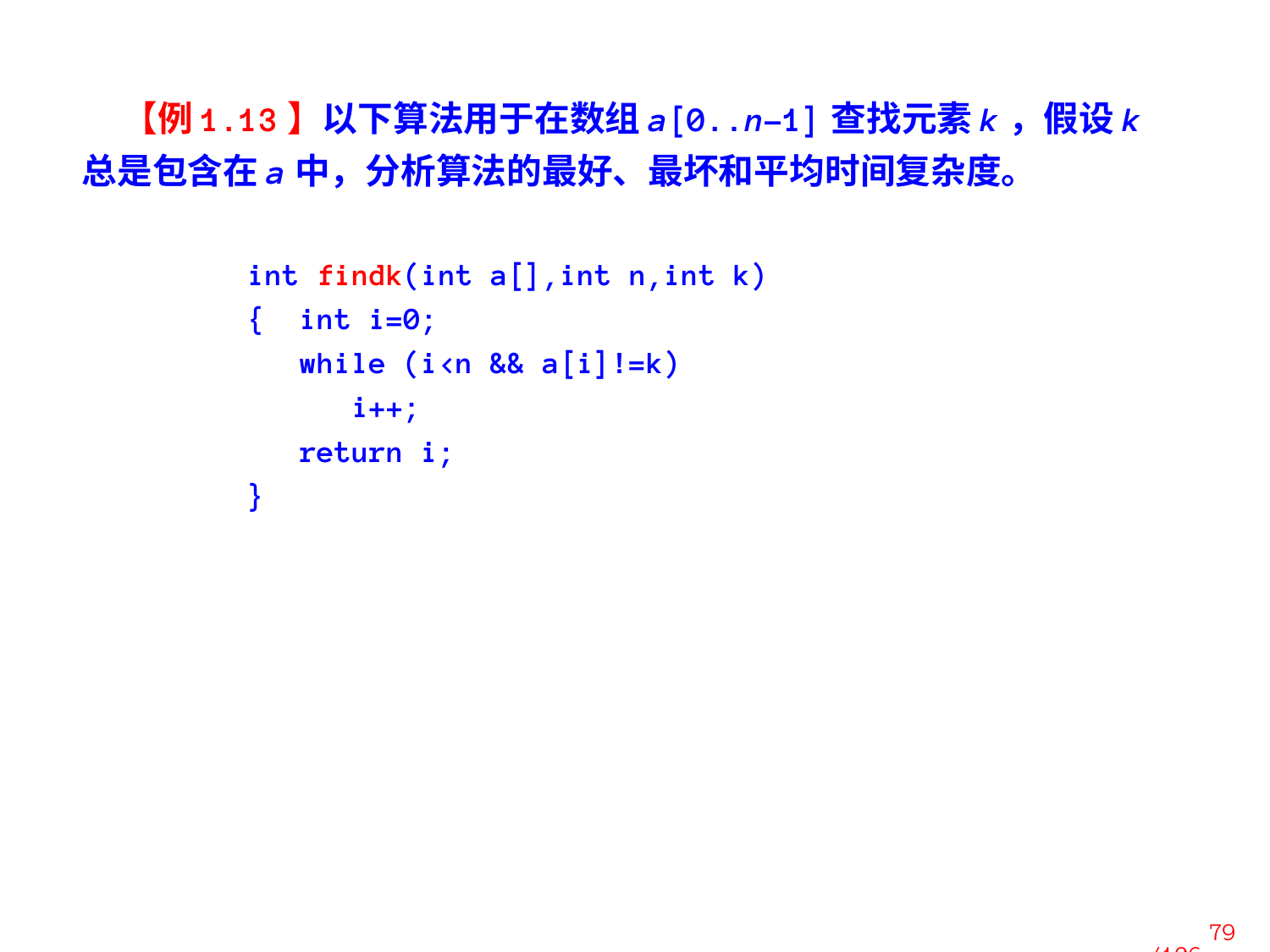

【例1.13】以下算法用于在数组a[0..n-1]查找元素k，假设k总是包含在a中，分析算法的最好、最坏和平均时间复杂度。
int findk(int a[],int n,int k)
{  int i=0;
   while (i<n && a[i]!=k)
      i++;
   return i;
}
                 79/106